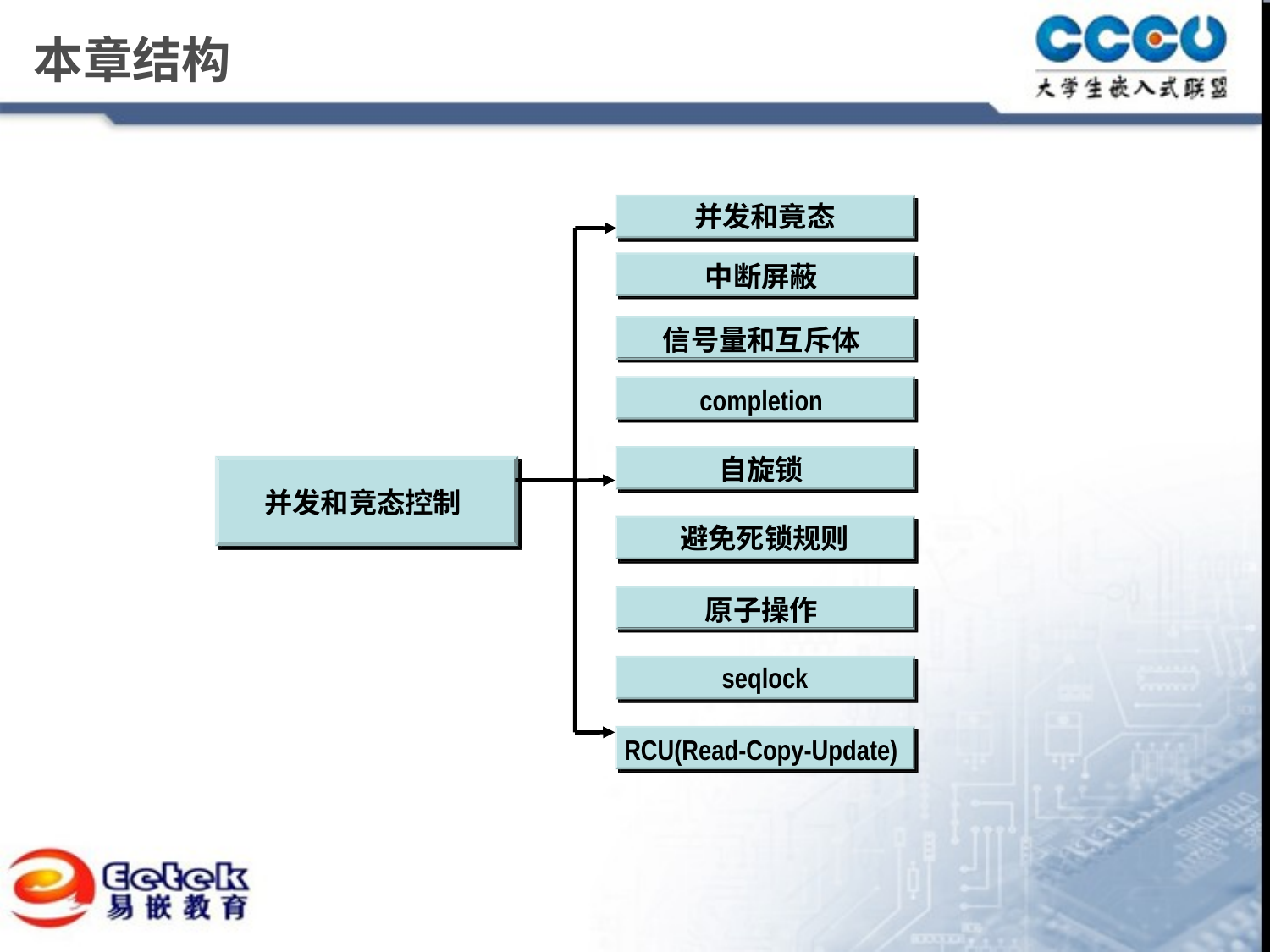

# 本章结构
并发和竟态

中断屏蔽
信号量和互斥体
completion
自旋锁
并发和竞态控制
避免死锁规则
原子操作
seqlock
RCU(Read-Copy-Update)